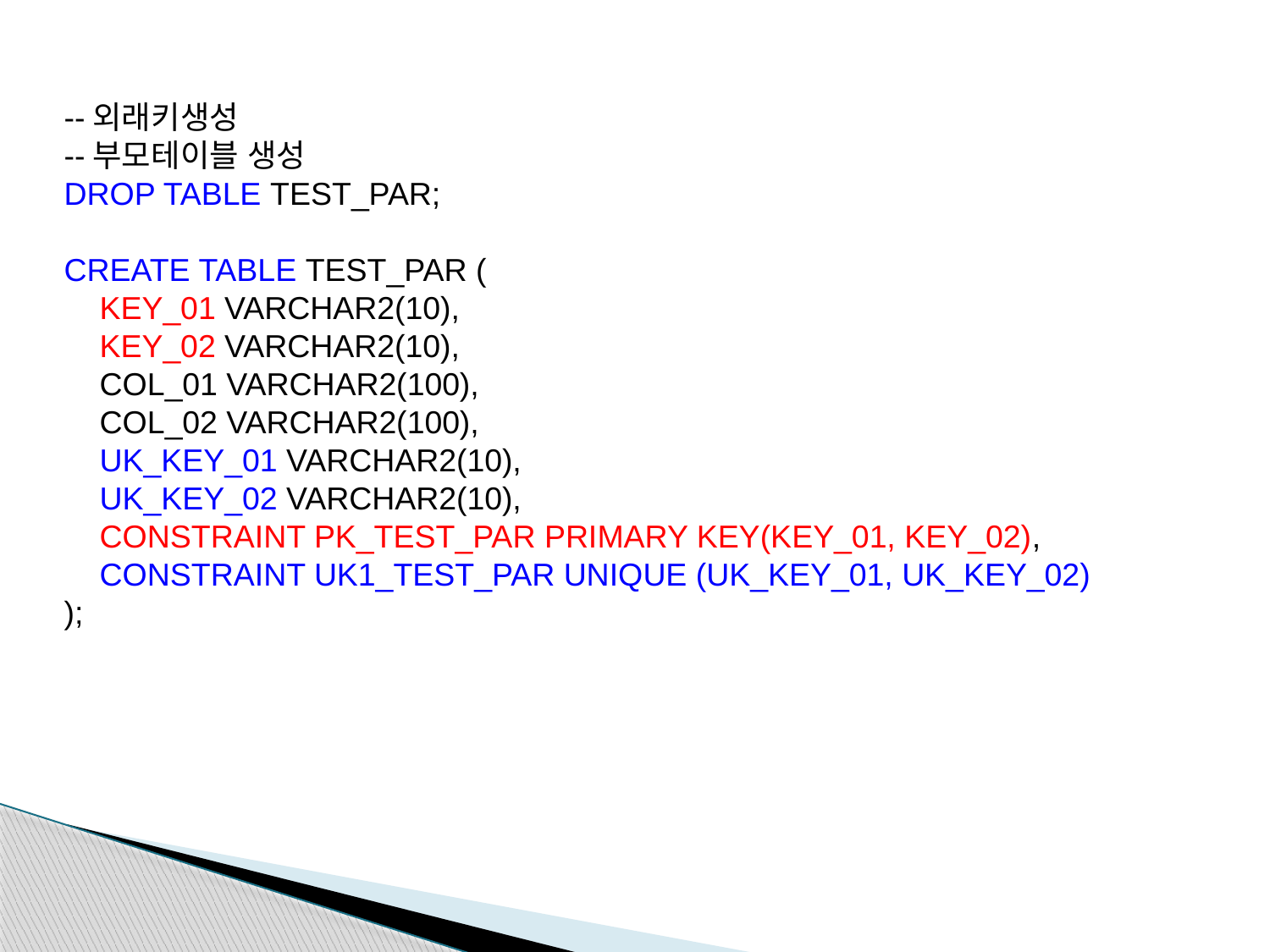

--외래키생성
--부모테이블 생성
DROP TABLE TEST_PAR;

CREATE TABLE TEST_PAR (
    KEY_01 VARCHAR2(10),
    KEY_02 VARCHAR2(10),
    COL_01 VARCHAR2(100),
    COL_02 VARCHAR2(100),
    UK_KEY_01 VARCHAR2(10),
    UK_KEY_02 VARCHAR2(10),
    CONSTRAINT PK_TEST_PAR PRIMARY KEY(KEY_01, KEY_02),
    CONSTRAINT UK1_TEST_PAR UNIQUE (UK_KEY_01, UK_KEY_02)
);